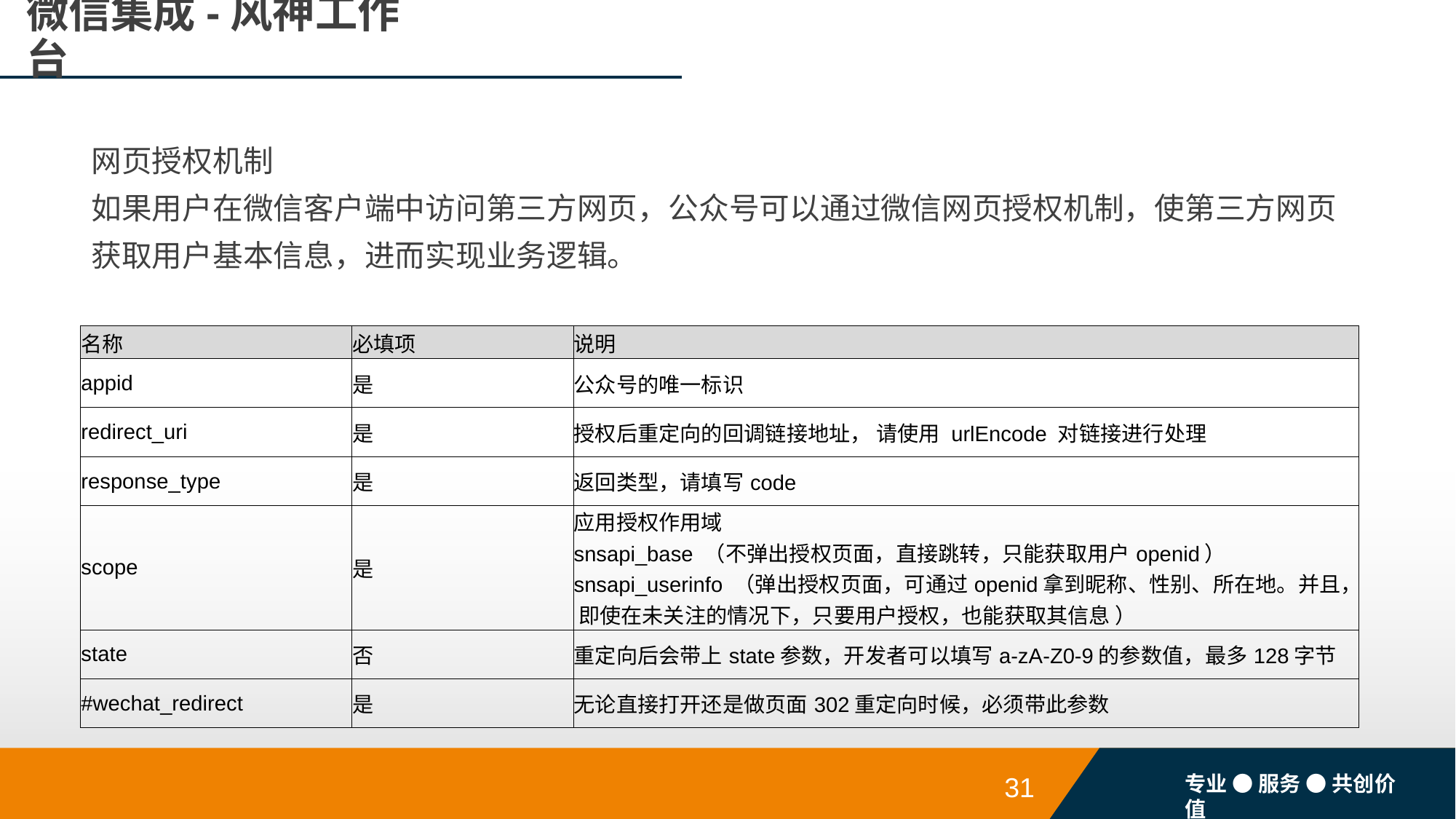

# 微信集成-风神工作台
网页授权机制
如果用户在微信客户端中访问第三方网页，公众号可以通过微信网页授权机制，使第三方网页获取用户基本信息，进而实现业务逻辑。
| 名称 | 必填项 | 说明 |
| --- | --- | --- |
| appid | 是 | 公众号的唯一标识 |
| redirect\_uri | 是 | 授权后重定向的回调链接地址， 请使用 urlEncode 对链接进行处理 |
| response\_type | 是 | 返回类型，请填写code |
| scope | 是 | 应用授权作用域 snsapi\_base （不弹出授权页面，直接跳转，只能获取用户openid） snsapi\_userinfo （弹出授权页面，可通过openid拿到昵称、性别、所在地。并且， 即使在未关注的情况下，只要用户授权，也能获取其信息 ） |
| state | 否 | 重定向后会带上state参数，开发者可以填写a-zA-Z0-9的参数值，最多128字节 |
| #wechat\_redirect | 是 | 无论直接打开还是做页面302重定向时候，必须带此参数 |